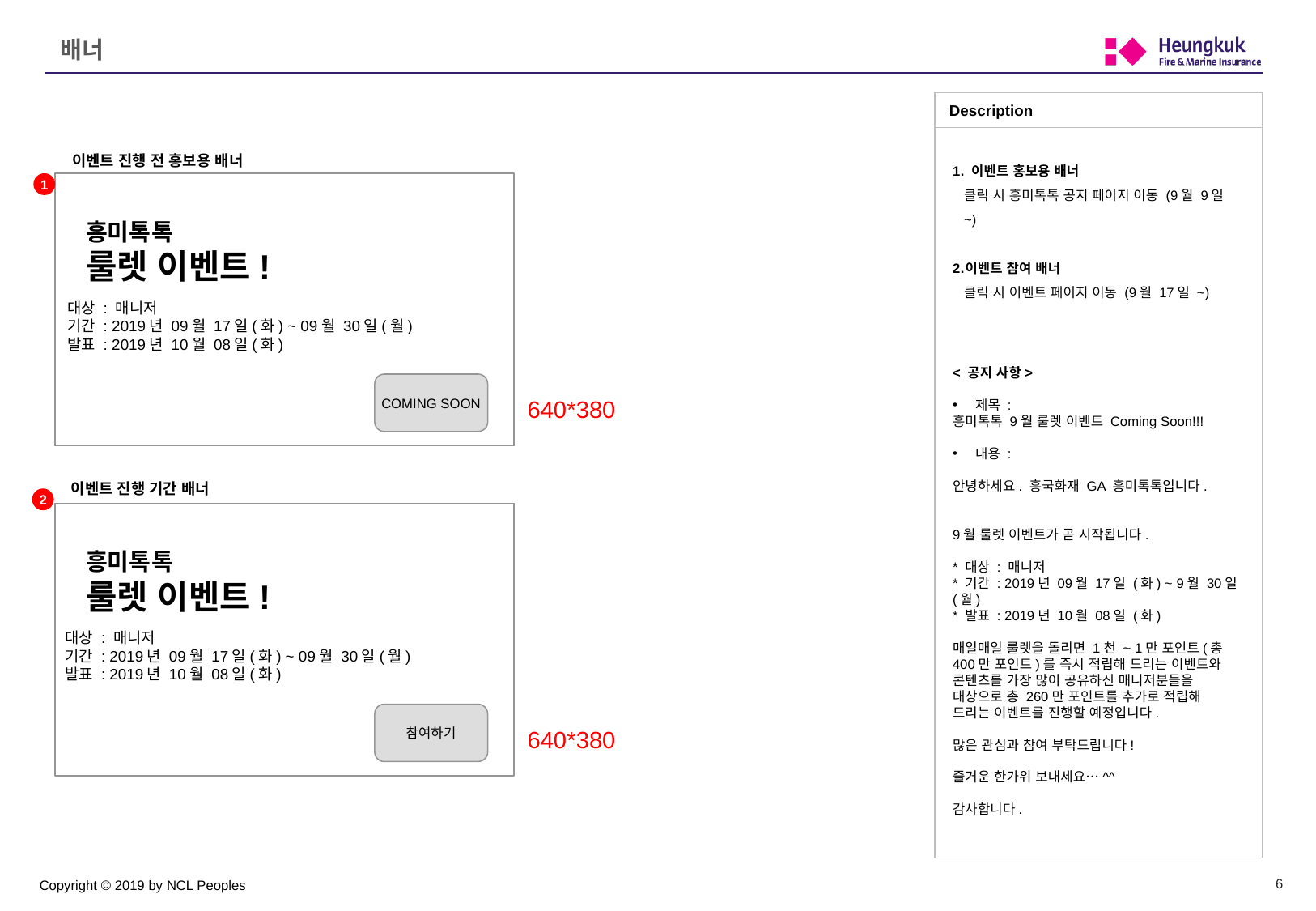

# 배너

Description

 이벤트 홍보용 배너
클릭 시 흥미톡톡 공지 페이지 이동 (9월 9일 ~)

이벤트 참여 배너
클릭 시 이벤트 페이지 이동 (9월 17일 ~)

< 공지 사항>

제목 :
흥미톡톡 9월 룰렛 이벤트 Coming Soon!!!

내용 :

안녕하세요. 흥국화재 GA 흥미톡톡입니다.

9월 룰렛 이벤트가 곧 시작됩니다.
 
* 대상 : 매니저
* 기간 : 2019년 09월 17일 (화) ~ 9월 30일 (월)
* 발표 : 2019년 10월 08일 (화)
 
매일매일 룰렛을 돌리면 1천 ~ 1만 포인트(총 400만 포인트)를 즉시 적립해 드리는 이벤트와
콘텐츠를 가장 많이 공유하신 매니저분들을 대상으로 총 260만 포인트를 추가로 적립해 드리는 이벤트를 진행할 예정입니다.

많은 관심과 참여 부탁드립니다!

즐거운 한가위 보내세요…^^
 
감사합니다.

이벤트 진행 전 홍보용 배너
1

흥미톡톡
룰렛 이벤트!
대상 : 매니저
기간 : 2019년 09월 17일(화) ~ 09월 30일(월)
발표 : 2019년 10월 08일(화)
COMING SOON
640*380
이벤트 진행 기간 배너
2

흥미톡톡
룰렛 이벤트!
대상 : 매니저
기간 : 2019년 09월 17일(화) ~ 09월 30일(월)
발표 : 2019년 10월 08일(화)
참여하기
640*380